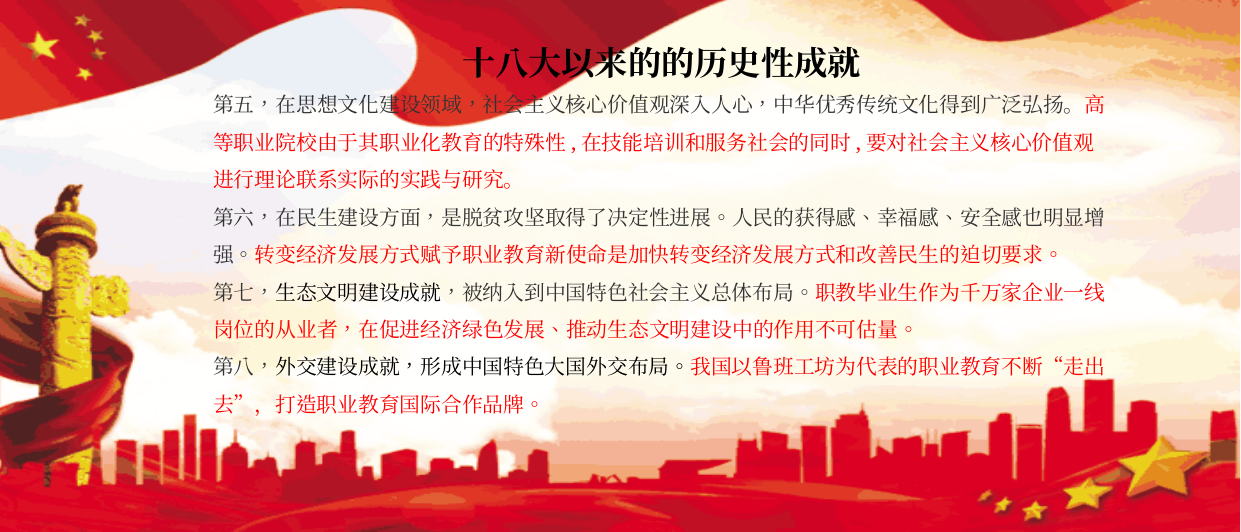

十八大以来的的历史性成就
第五，在思想文化建设领域，社会主义核心价值观深入人心，中华优秀传统文化得到广泛弘扬。高等职业院校由于其职业化教育的特殊性,在技能培训和服务社会的同时,要对社会主义核心价值观进行理论联系实际的实践与研究。
第六，在民生建设方面，是脱贫攻坚取得了决定性进展。人民的获得感、幸福感、安全感也明显增强。转变经济发展方式赋予职业教育新使命是加快转变经济发展方式和改善民生的迫切要求。
第七，生态文明建设成就，被纳入到中国特色社会主义总体布局。职教毕业生作为千万家企业一线岗位的从业者，在促进经济绿色发展、推动生态文明建设中的作用不可估量。
第八，外交建设成就，形成中国特色大国外交布局。我国以鲁班工坊为代表的职业教育不断“走出去”，打造职业教育国际合作品牌。